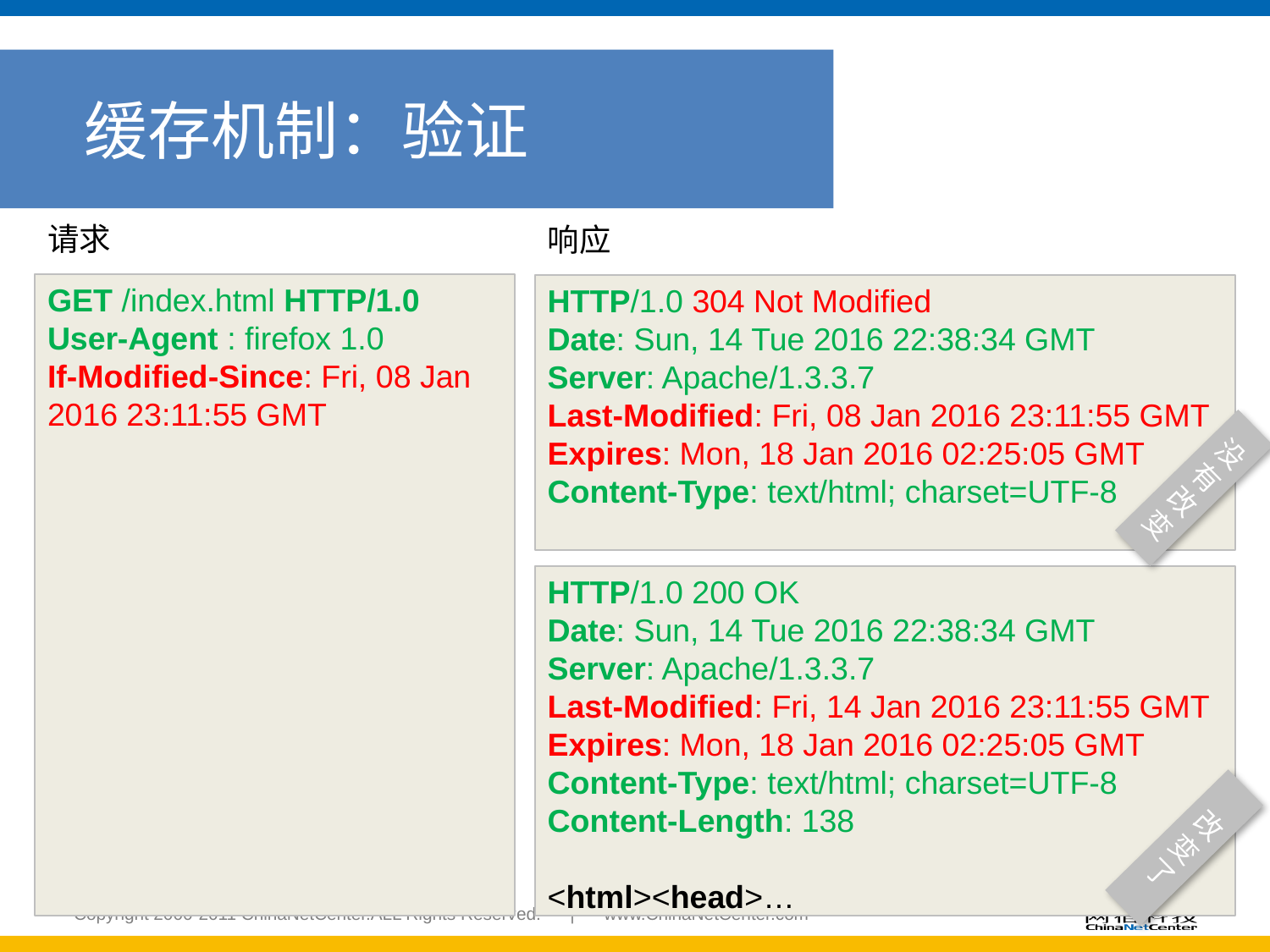

缓存机制：验证
请求
响应
GET /index.html HTTP/1.0
User-Agent : firefox 1.0
If-Modified-Since: Fri, 08 Jan 2016 23:11:55 GMT

HTTP/1.0 304 Not Modified
Date: Sun, 14 Tue 2016 22:38:34 GMT
Server: Apache/1.3.3.7
Last-Modified: Fri, 08 Jan 2016 23:11:55 GMT
Expires: Mon, 18 Jan 2016 02:25:05 GMT
Content-Type: text/html; charset=UTF-8

没有改变
HTTP/1.0 200 OK
Date: Sun, 14 Tue 2016 22:38:34 GMT
Server: Apache/1.3.3.7
Last-Modified: Fri, 14 Jan 2016 23:11:55 GMT
Expires: Mon, 18 Jan 2016 02:25:05 GMT
Content-Type: text/html; charset=UTF-8
Content-Length: 138

<html><head>…

改变了